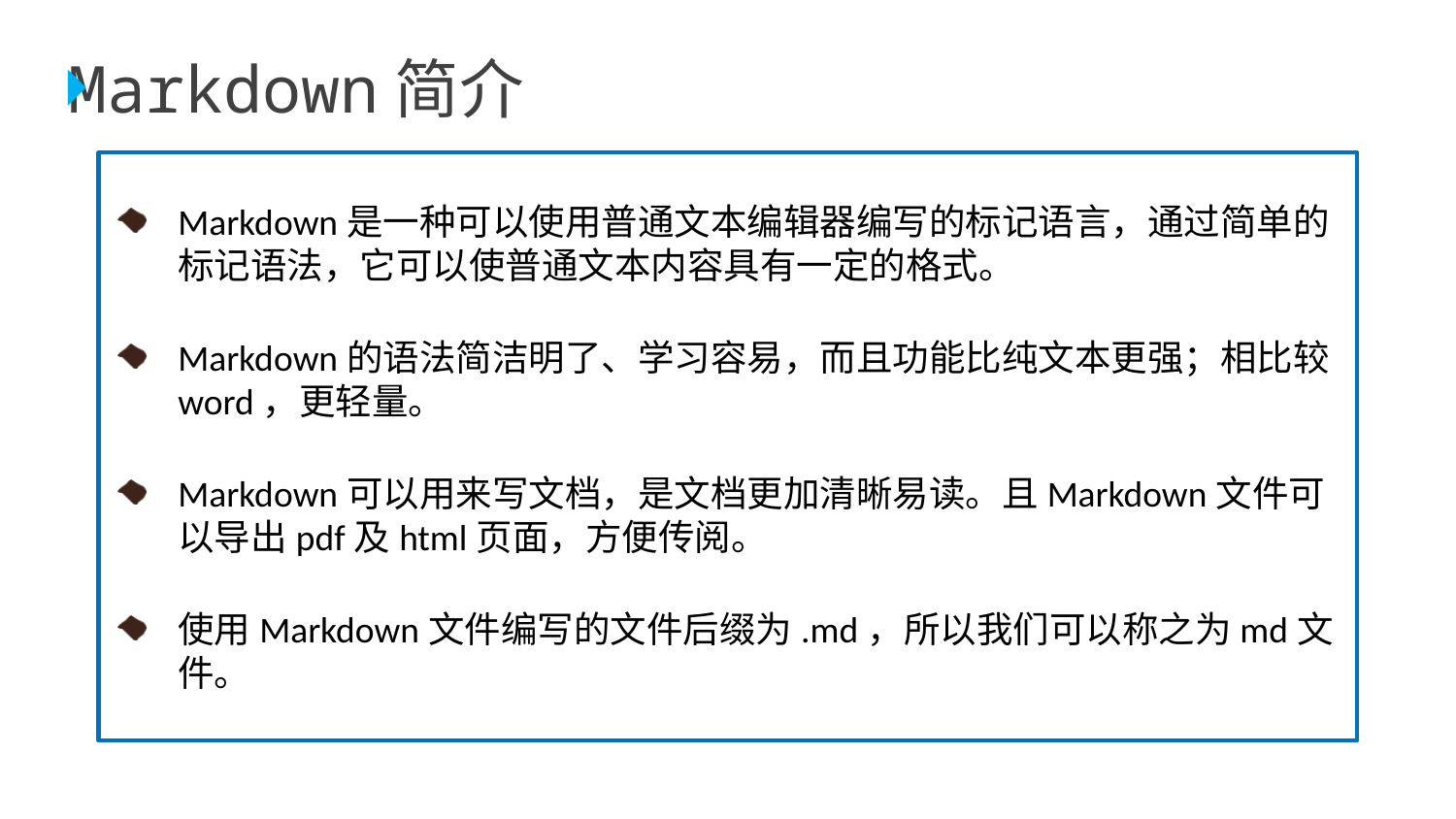

Markdown简介

Markdown是一种可以使用普通文本编辑器编写的标记语言，通过简单的标记语法，它可以使普通文本内容具有一定的格式。
Markdown的语法简洁明了、学习容易，而且功能比纯文本更强；相比较word，更轻量。
Markdown可以用来写文档，是文档更加清晰易读。且Markdown文件可以导出pdf及html页面，方便传阅。
使用Markdown文件编写的文件后缀为.md，所以我们可以称之为md文件。